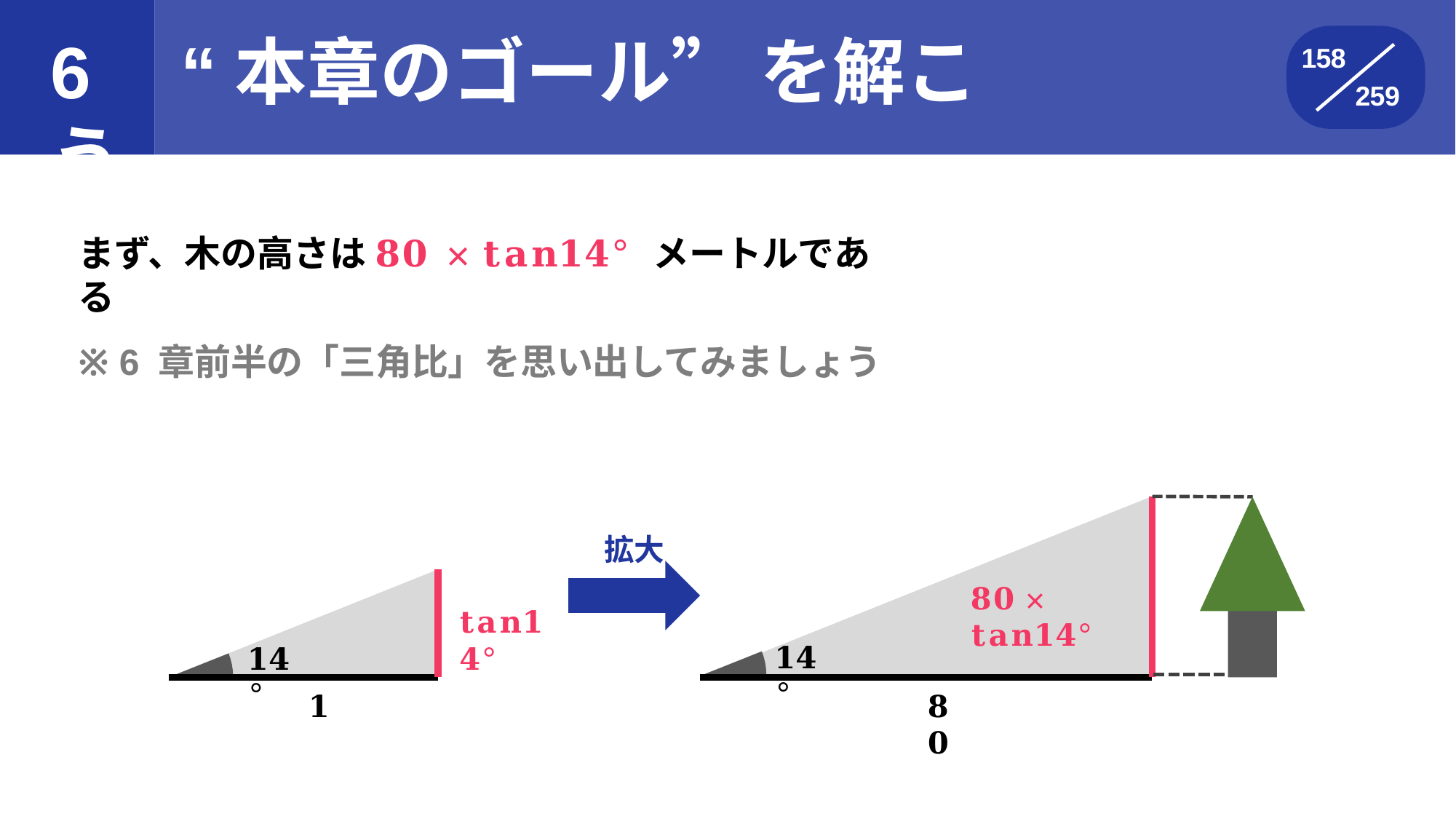

# 6	“本章のゴール” を解こう
158
259
まず、木の高さは 𝟖𝟎 × 𝐭𝐚𝐧𝟏𝟒° メートルである
※ 6 章前半の「三角比」を思い出してみましょう

拡大

𝟖𝟎 × 𝐭𝐚𝐧𝟏𝟒°
𝐭𝐚𝐧𝟏𝟒°
𝟏𝟒°
𝟏𝟒°
𝟏
𝟖𝟎